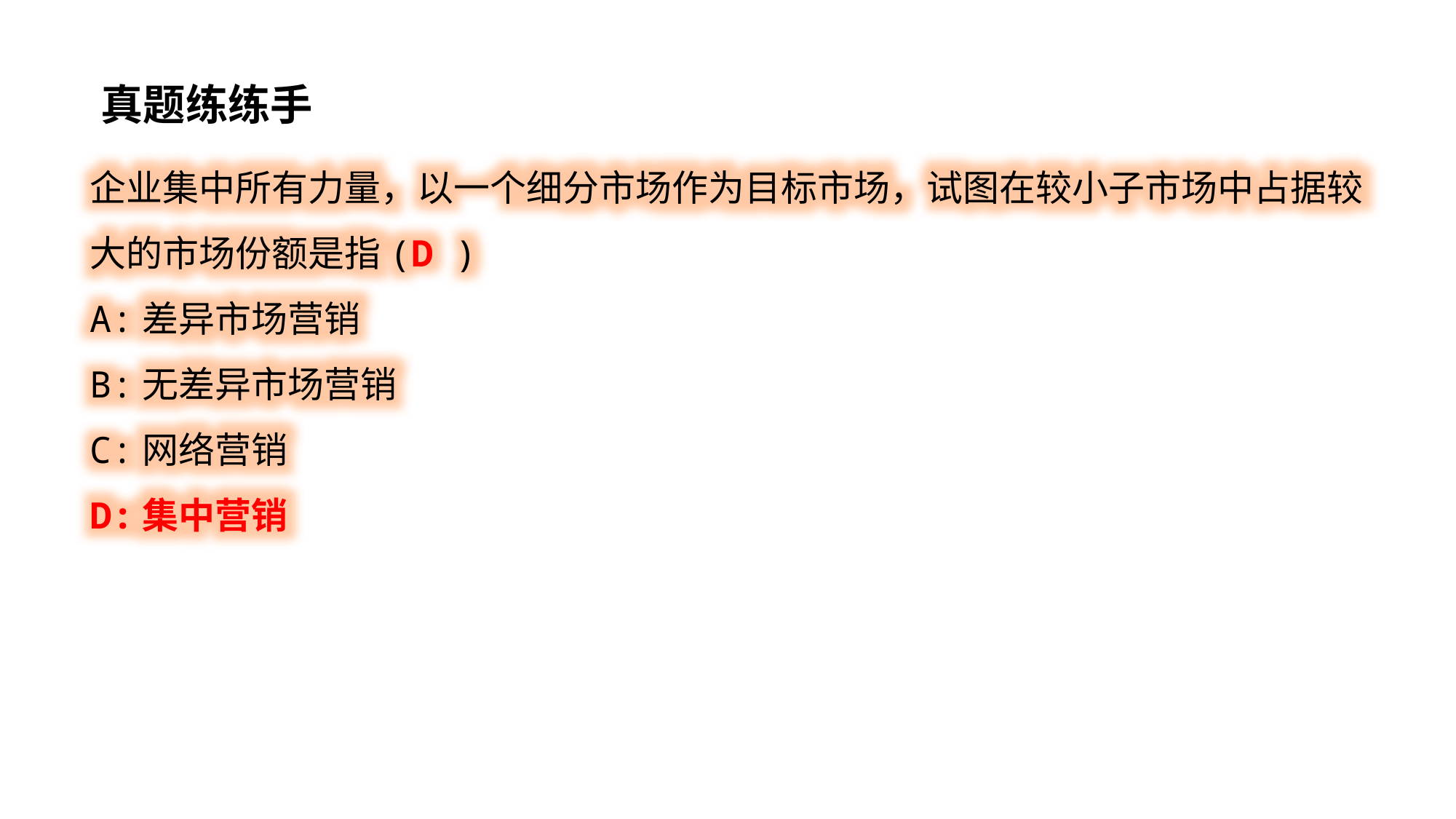

真题练练手
企业集中所有力量，以一个细分市场作为目标市场，试图在较小子市场中占据较大的市场份额是指(D )
A:差异市场营销
B:无差异市场营销
C:网络营销
D:集中营销